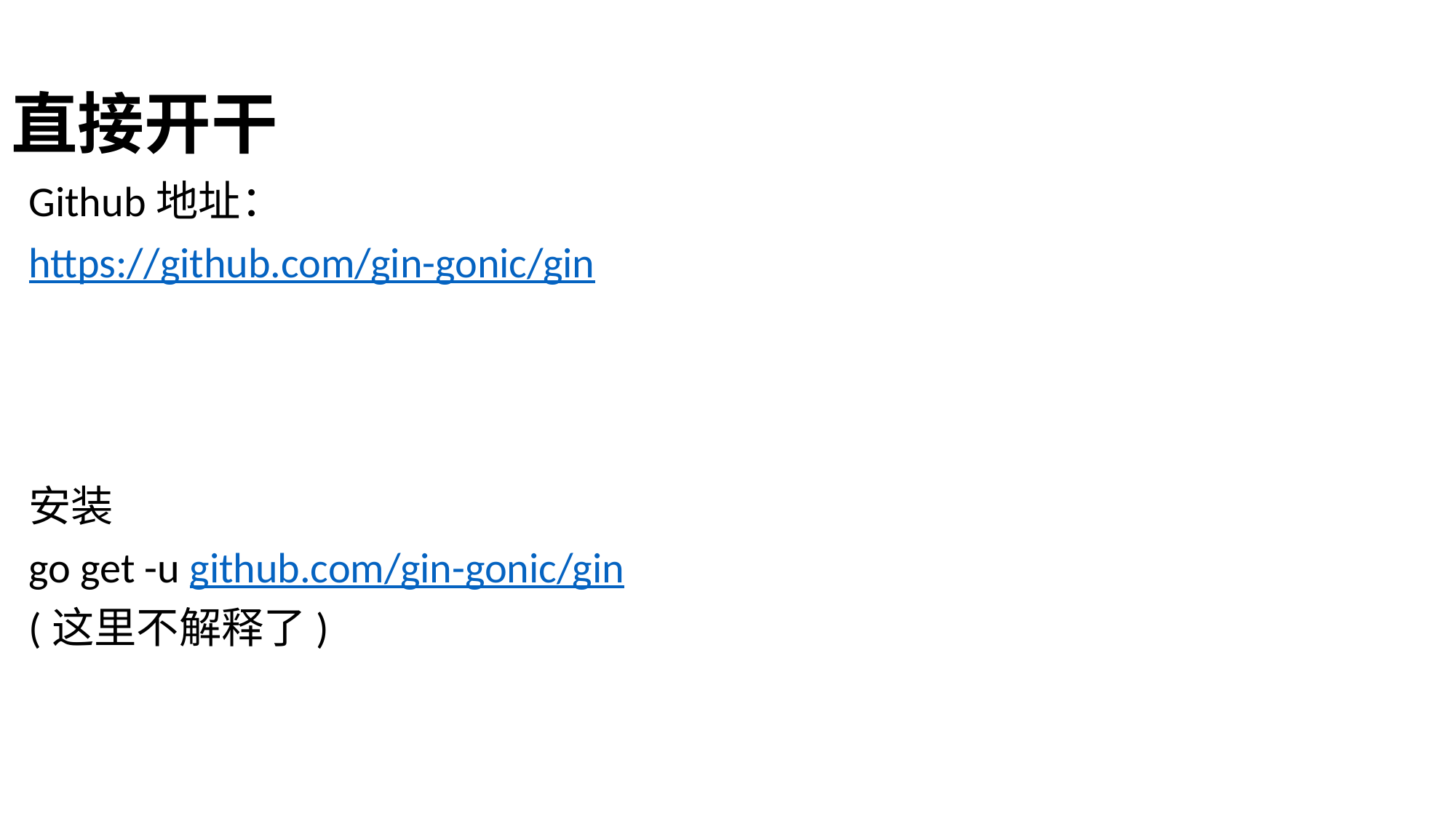

# 直接开干
Github地址：
https://github.com/gin-gonic/gin

安装
go get -u github.com/gin-gonic/gin
(这里不解释了)